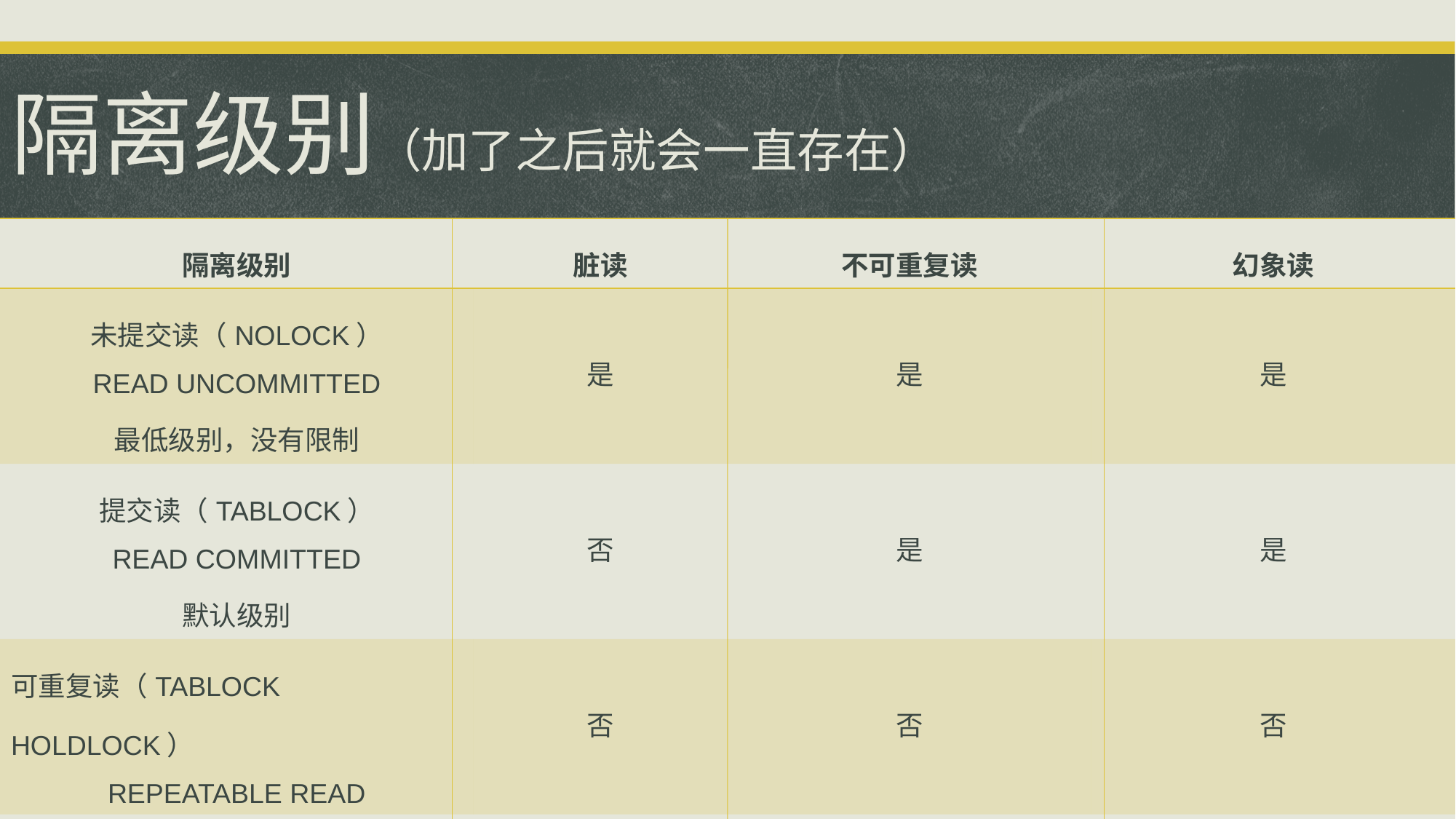

# 隔离级别（加了之后就会一直存在）
| 隔离级别 | 脏读 | 不可重复读 | 幻象读 |
| --- | --- | --- | --- |
| 未提交读（NOLOCK） READ UNCOMMITTED 最低级别，没有限制 | 是 | 是 | 是 |
| 提交读（TABLOCK） READ COMMITTED 默认级别 | 否 | 是 | 是 |
| 可重复读（TABLOCK HOLDLOCK） REPEATABLE READ | 否 | 否 | 否 |
| 可串行化（TABLOCKX） SERIALIZABLE | 否 | 否 | 否 |